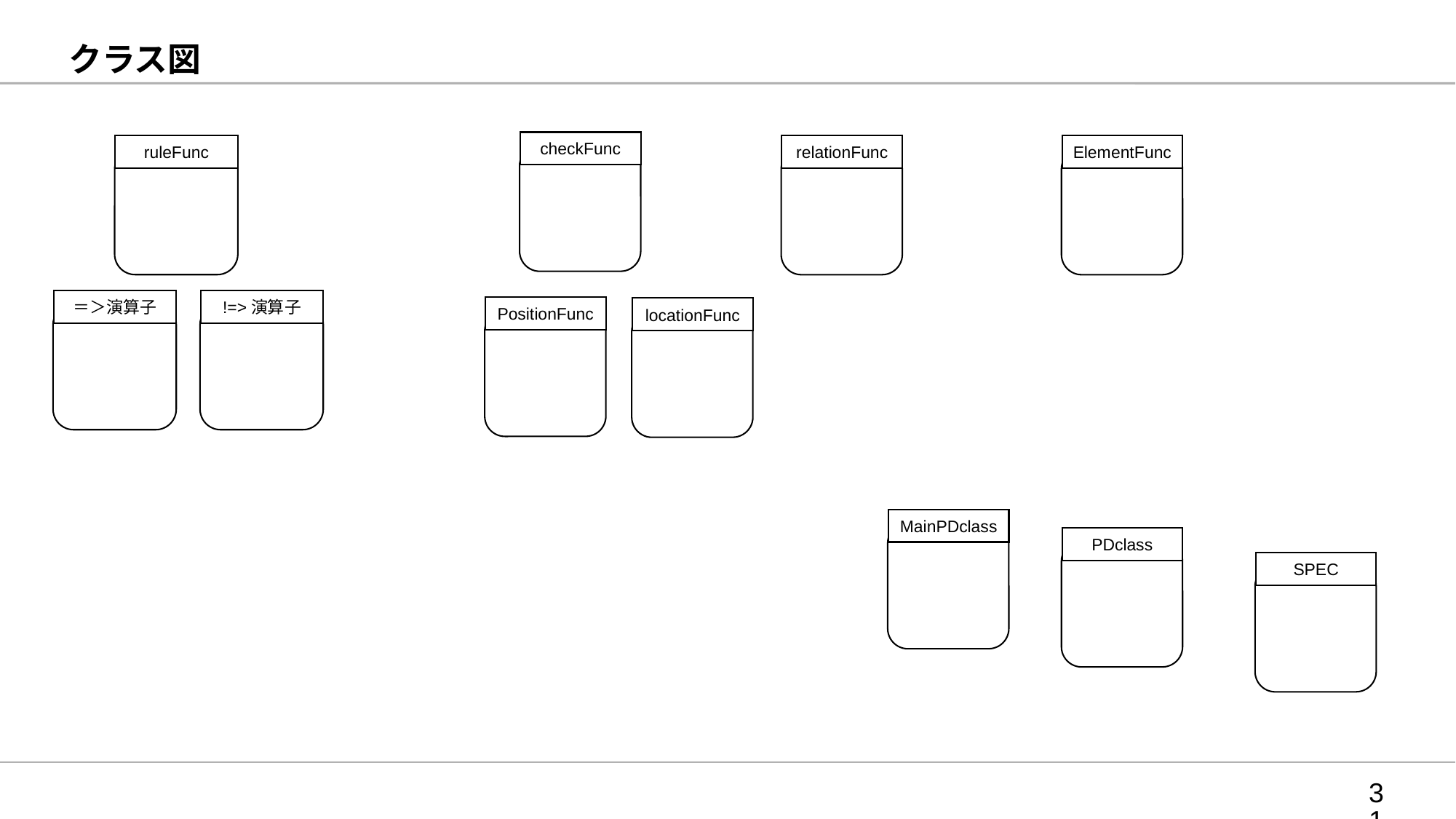

# クラス図
checkFunc

ruleFunc

relationFunc

ElementFunc

＝＞演算子

!=>演算子

PositionFunc

locationFunc

MainPDclass

PDclass

SPEC

31